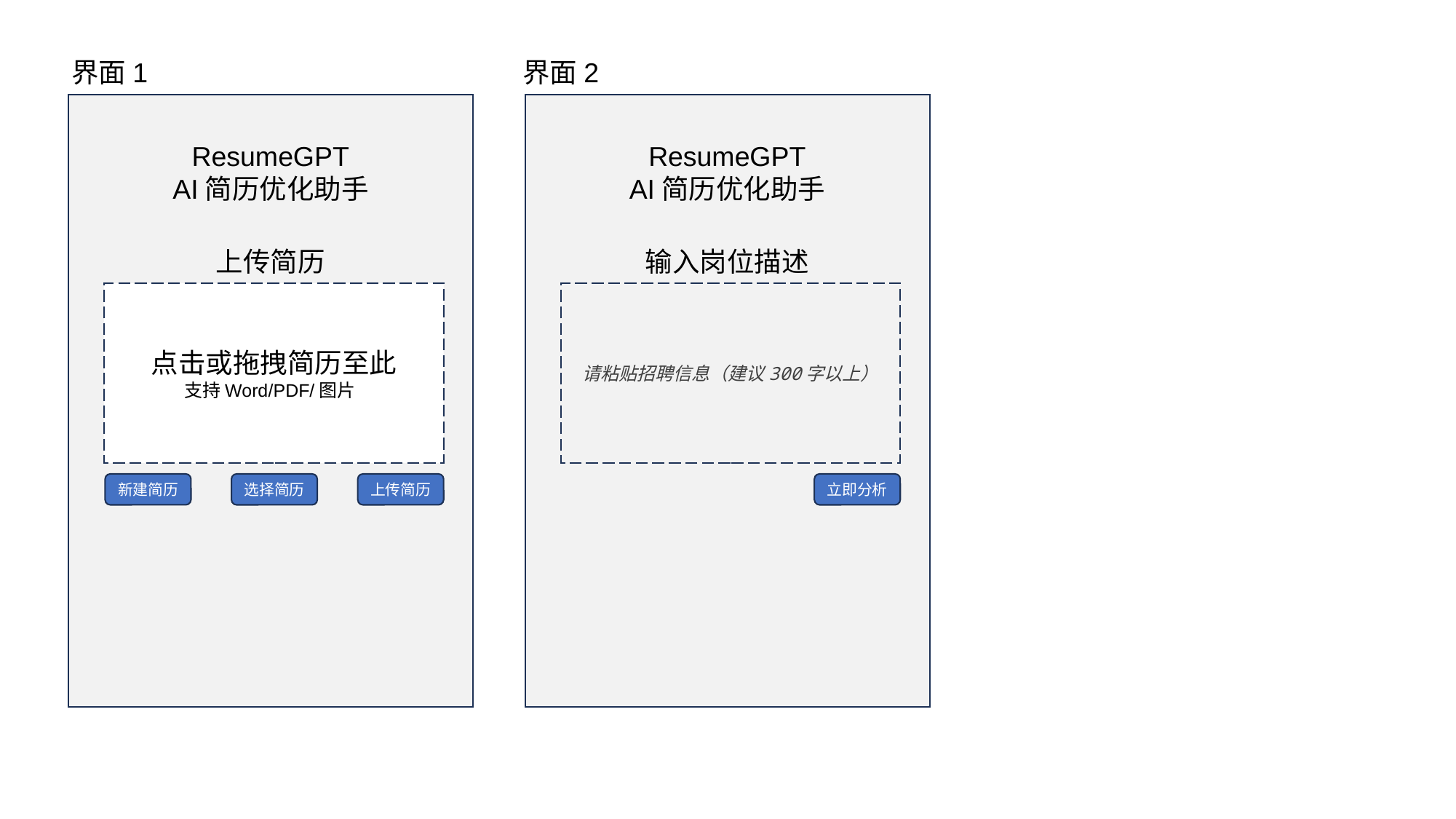

点击或拖拽简历至此
界面1
界面2

ResumeGPT
AI简历优化助手
ResumeGPT
AI简历优化助手
上传简历
输入岗位描述
点击或拖拽简历至此
支持Word/PDF/图片
请粘贴招聘信息（建议300字以上）
新建简历
选择简历
上传简历
立即分析